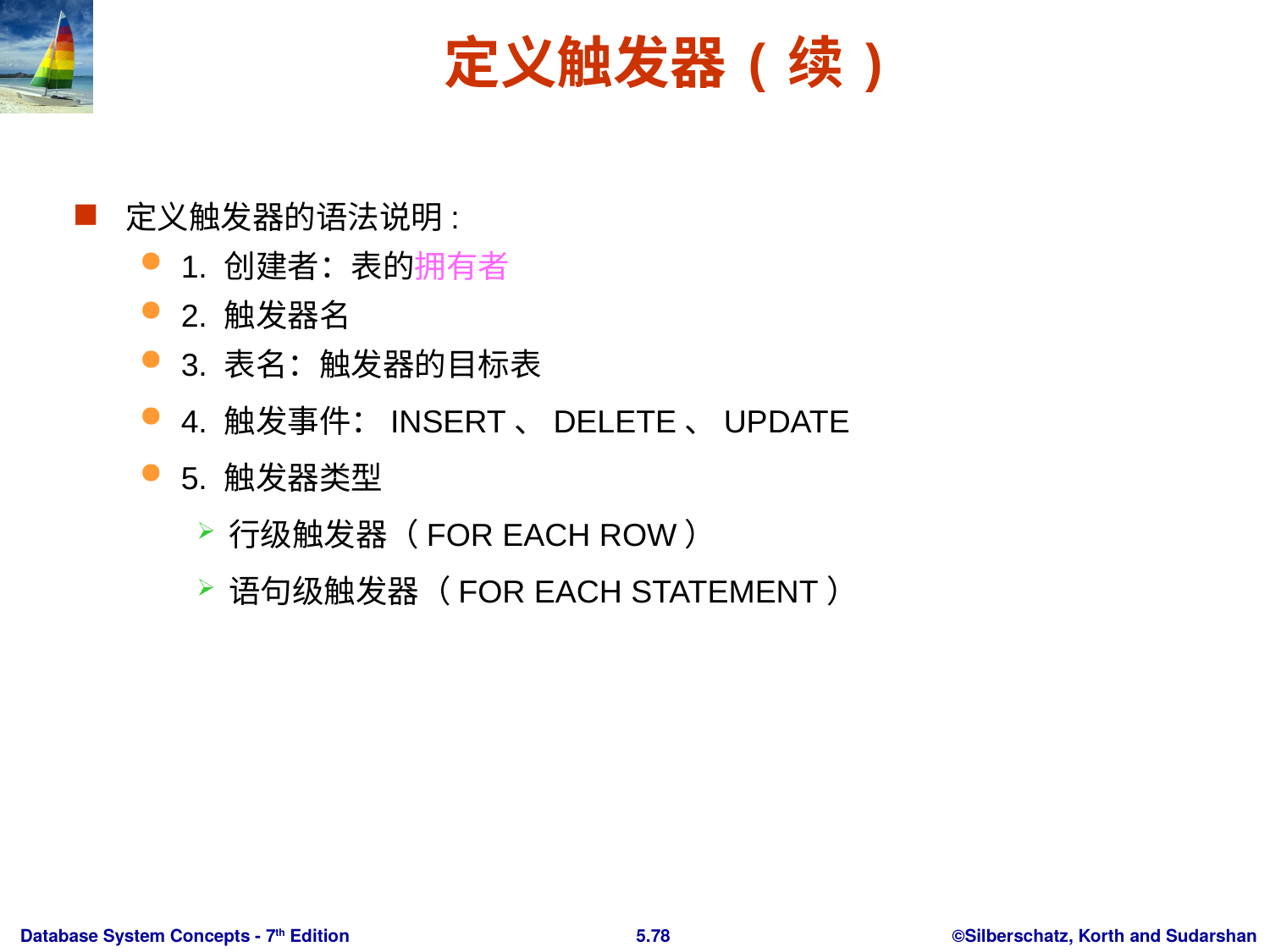

# 定义触发器(续)
定义触发器的语法说明:
1. 创建者：表的拥有者
2. 触发器名
3. 表名：触发器的目标表
4. 触发事件：INSERT、DELETE、UPDATE
5. 触发器类型
行级触发器（FOR EACH ROW）
语句级触发器（FOR EACH STATEMENT）